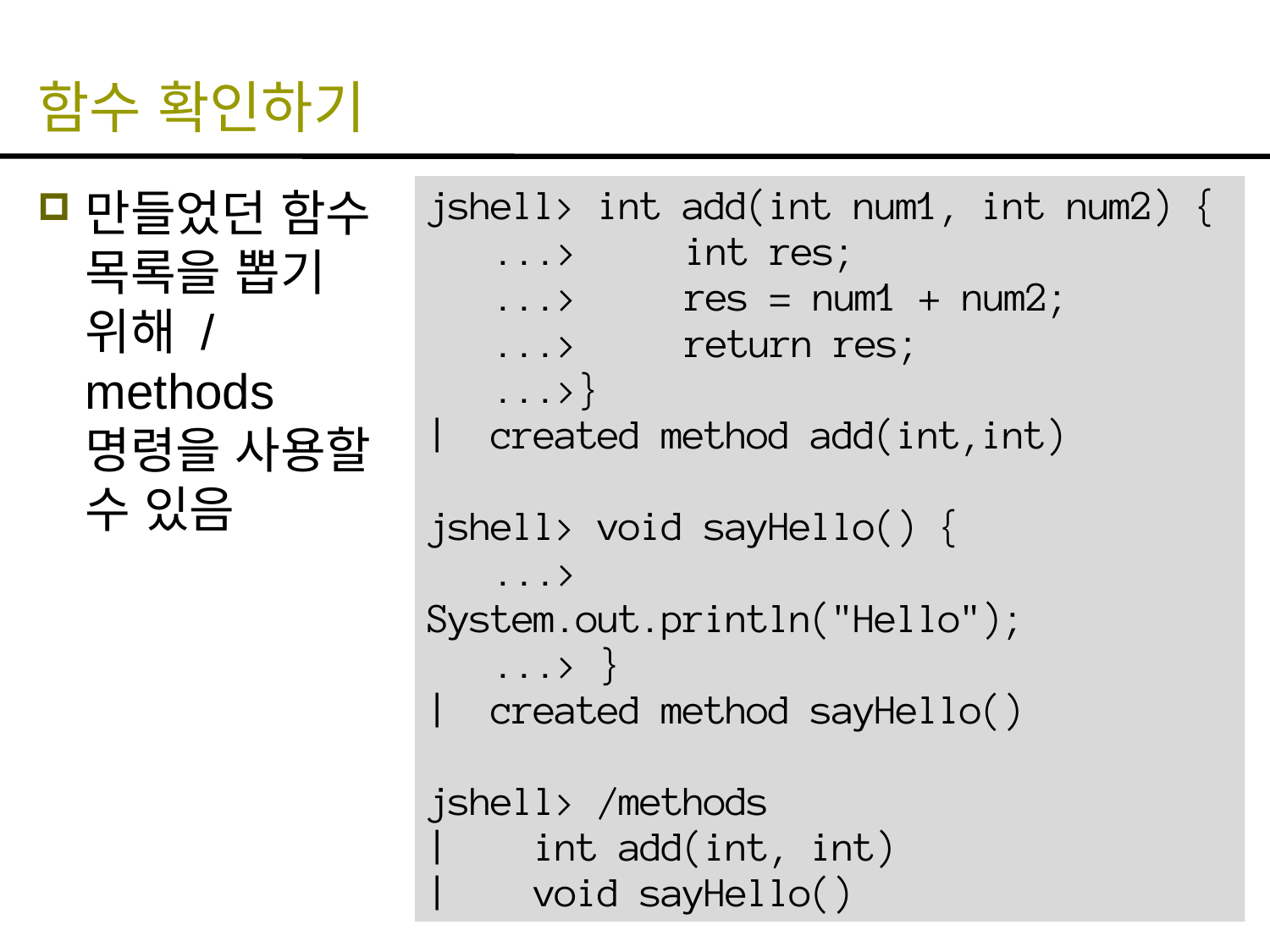

# 함수 확인하기
만들었던 함수 목록을 뽑기 위해 /methods 명령을 사용할 수 있음
jshell> int add(int num1, int num2) {
   ...>     int res;
   ...>     res = num1 + num2;
   ...>     return res;
   ...>}
|  created method add(int,int)

jshell> void sayHello() {
   ...>     System.out.println("Hello");
   ...> }
|  created method sayHello()

jshell> /methods
|    int add(int, int)
|    void sayHello()